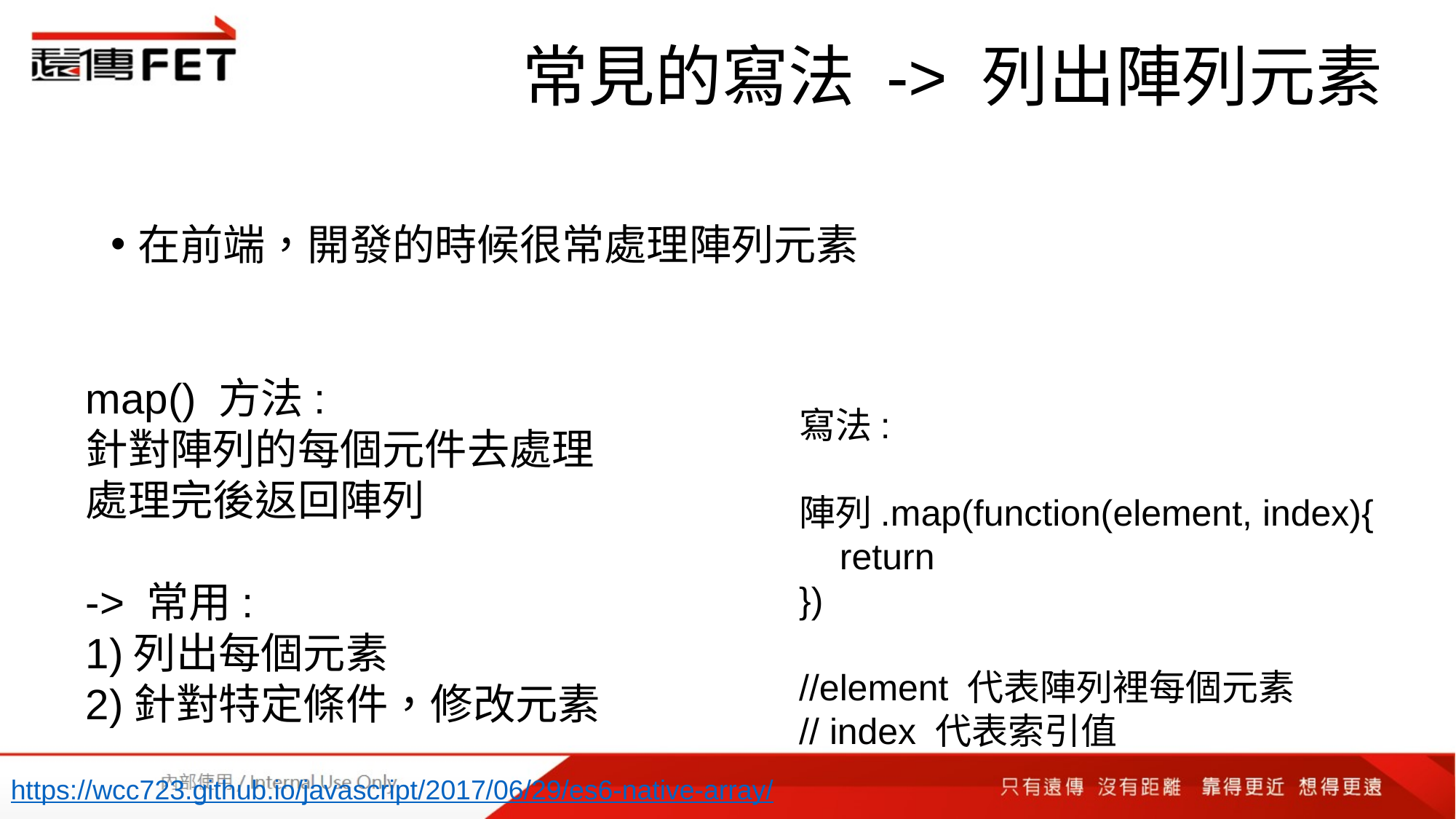

# 常見的寫法 -> 列出陣列元素
在前端，開發的時候很常處理陣列元素

map() 方法:
針對陣列的每個元件去處理
處理完後返回陣列

-> 常用:
1)列出每個元素
2)針對特定條件，修改元素
寫法:

陣列.map(function(element, index){
    return
})

//element 代表陣列裡每個元素
// index 代表索引值
https://wcc723.github.io/javascript/2017/06/29/es6-native-array/